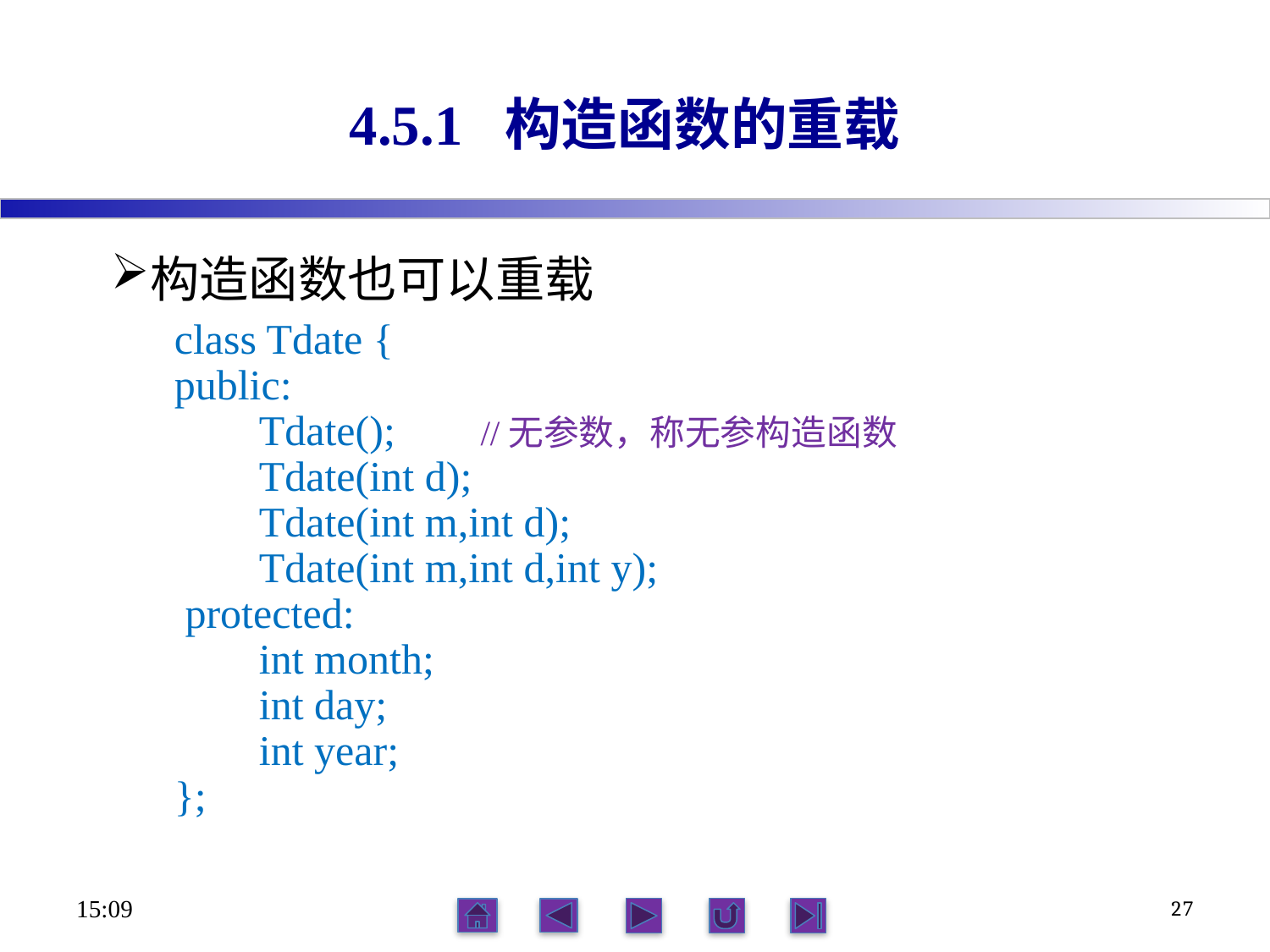

# 4.5.1  构造函数的重载
构造函数也可以重载
class Tdate {
public:
        Tdate();        //无参数，称无参构造函数
        Tdate(int d);
        Tdate(int m,int d);
        Tdate(int m,int d,int y);
 protected:
        int month;
        int day;
        int year;
};
15:09
27